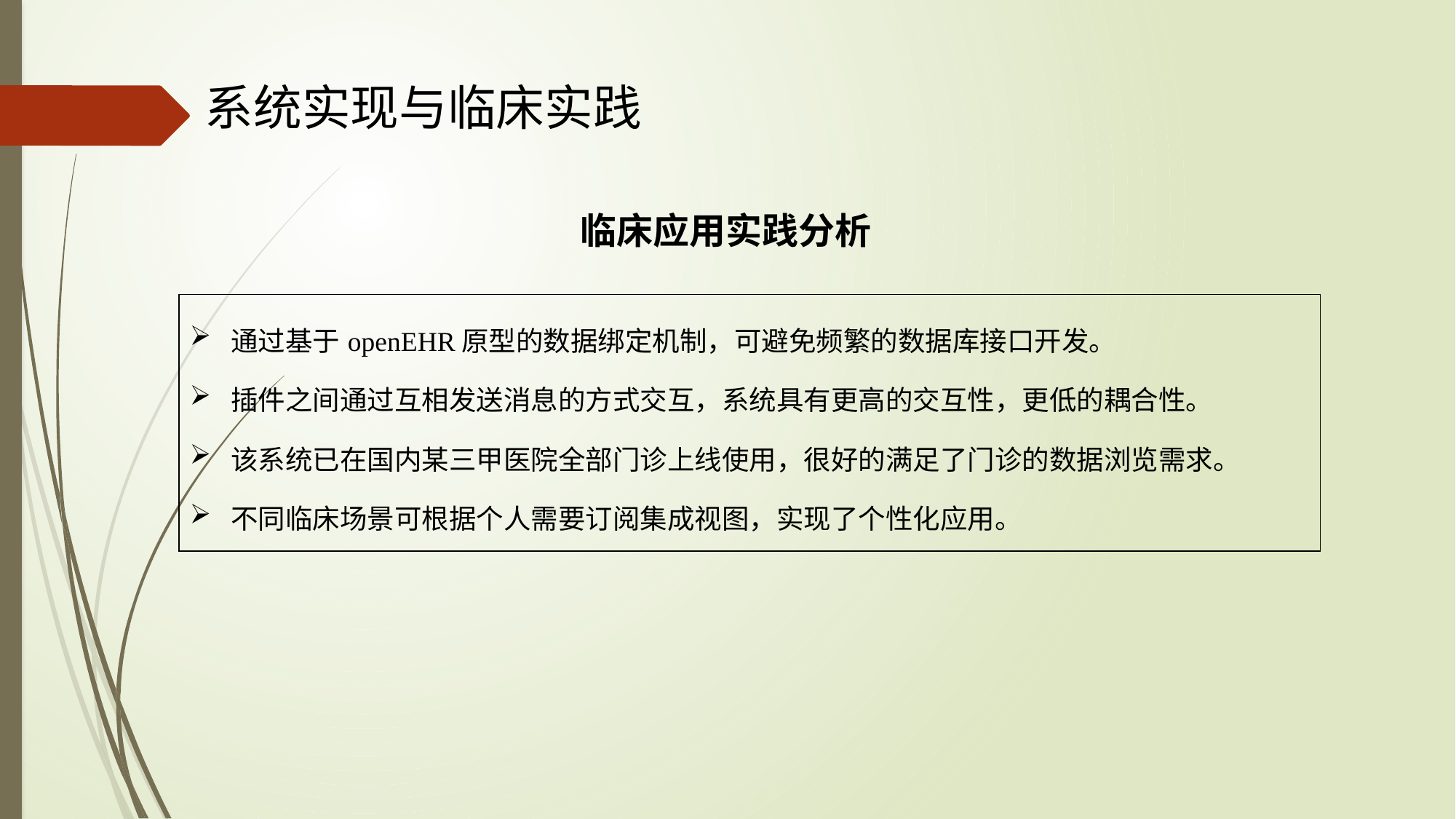

系统实现与临床实践
临床应用实践分析
| 通过基于openEHR原型的数据绑定机制，可避免频繁的数据库接口开发。 插件之间通过互相发送消息的方式交互，系统具有更高的交互性，更低的耦合性。 该系统已在国内某三甲医院全部门诊上线使用，很好的满足了门诊的数据浏览需求。 不同临床场景可根据个人需要订阅集成视图，实现了个性化应用。 |
| --- |